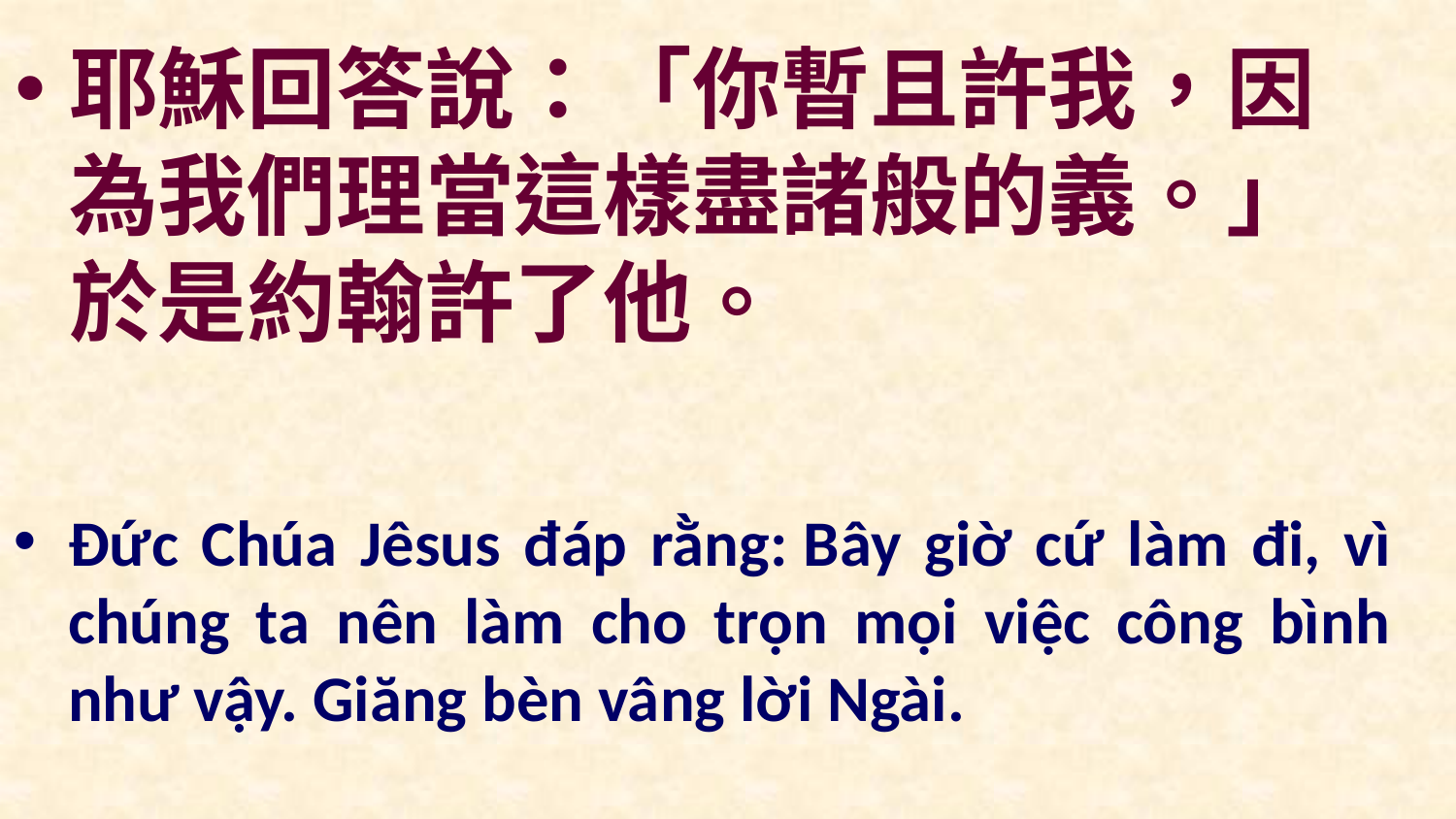

耶穌回答說：「你暫且許我，因為我們理當這樣盡諸般的義。」於是約翰許了他。
Ðức Chúa Jêsus đáp rằng: Bây giờ cứ làm đi, vì chúng ta nên làm cho trọn mọi việc công bình như vậy. Giăng bèn vâng lời Ngài.